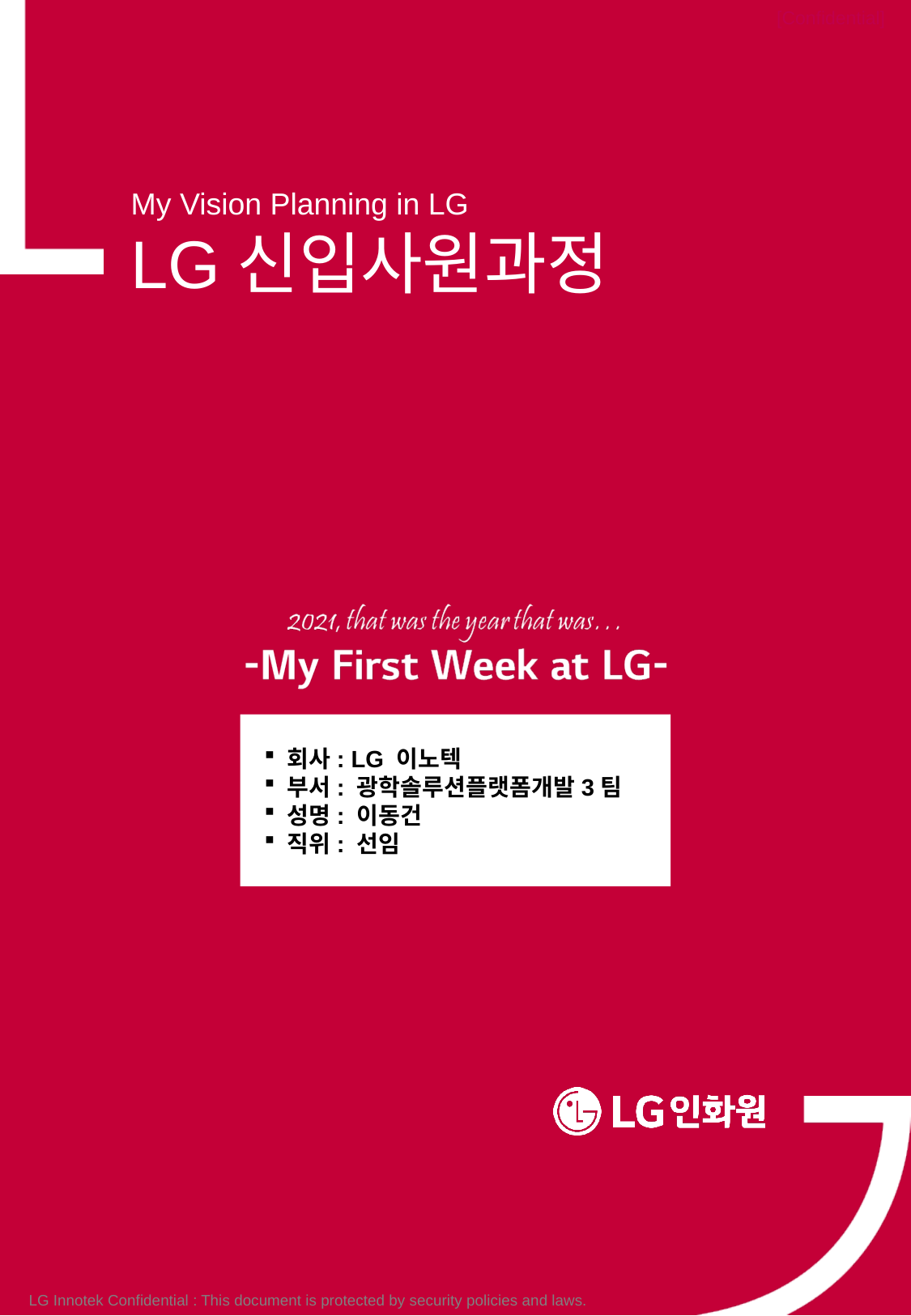

회사: LG 이노텍
 부서: 광학솔루션플랫폼개발3팀
 성명: 이동건
 직위: 선임